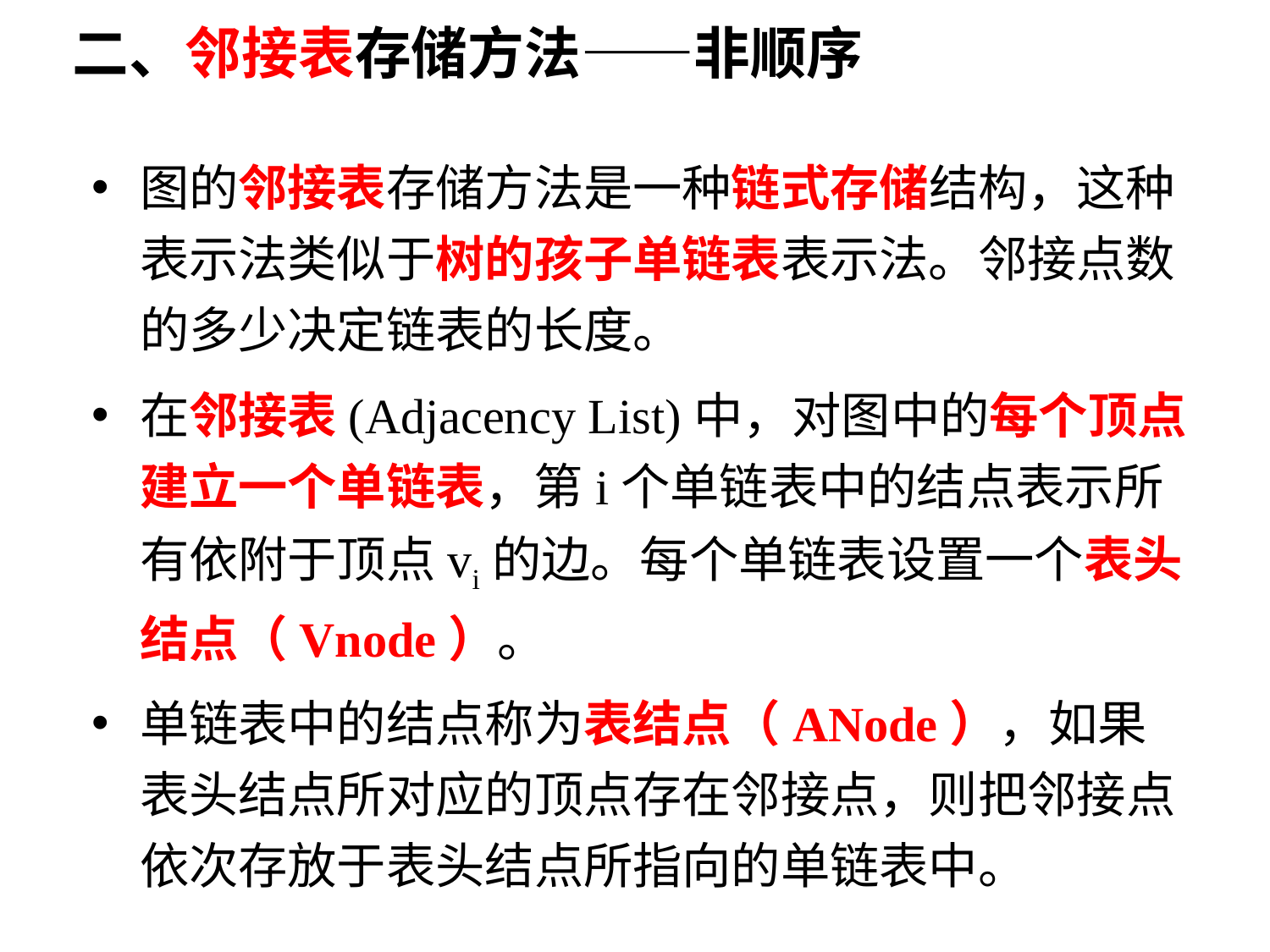

# 二、邻接表存储方法——非顺序
图的邻接表存储方法是一种链式存储结构，这种表示法类似于树的孩子单链表表示法。邻接点数的多少决定链表的长度。
在邻接表(Adjacency List)中，对图中的每个顶点建立一个单链表，第i个单链表中的结点表示所有依附于顶点vi的边。每个单链表设置一个表头结点（Vnode）。
单链表中的结点称为表结点（ANode），如果表头结点所对应的顶点存在邻接点，则把邻接点依次存放于表头结点所指向的单链表中。